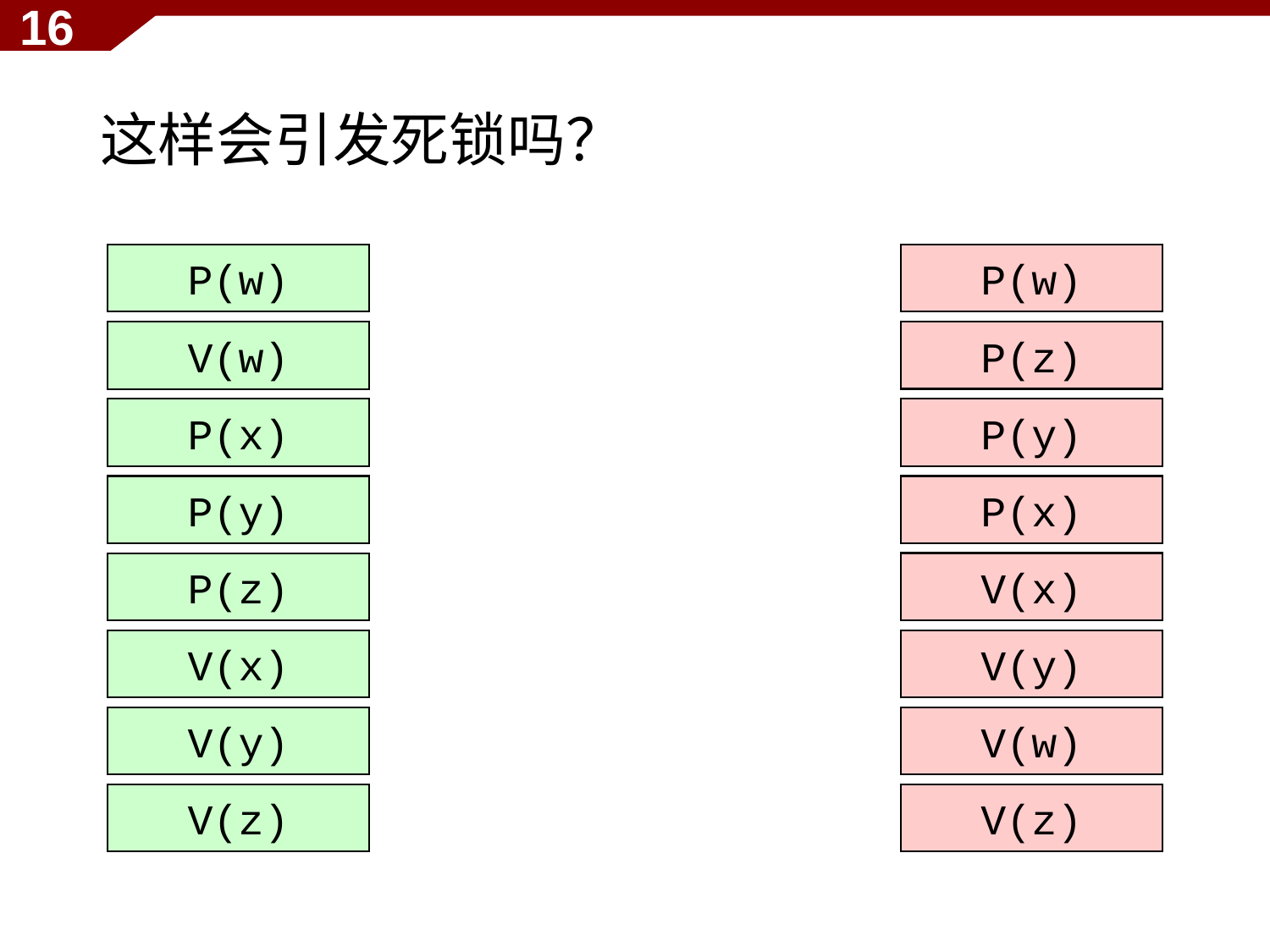

16
# 这样会引发死锁吗？
P(w)
P(w)
P(z)
V(w)
P(x)
P(y)
P(x)
P(y)
V(x)
P(z)
V(y)
V(x)
V(y)
V(w)
V(z)
V(z)